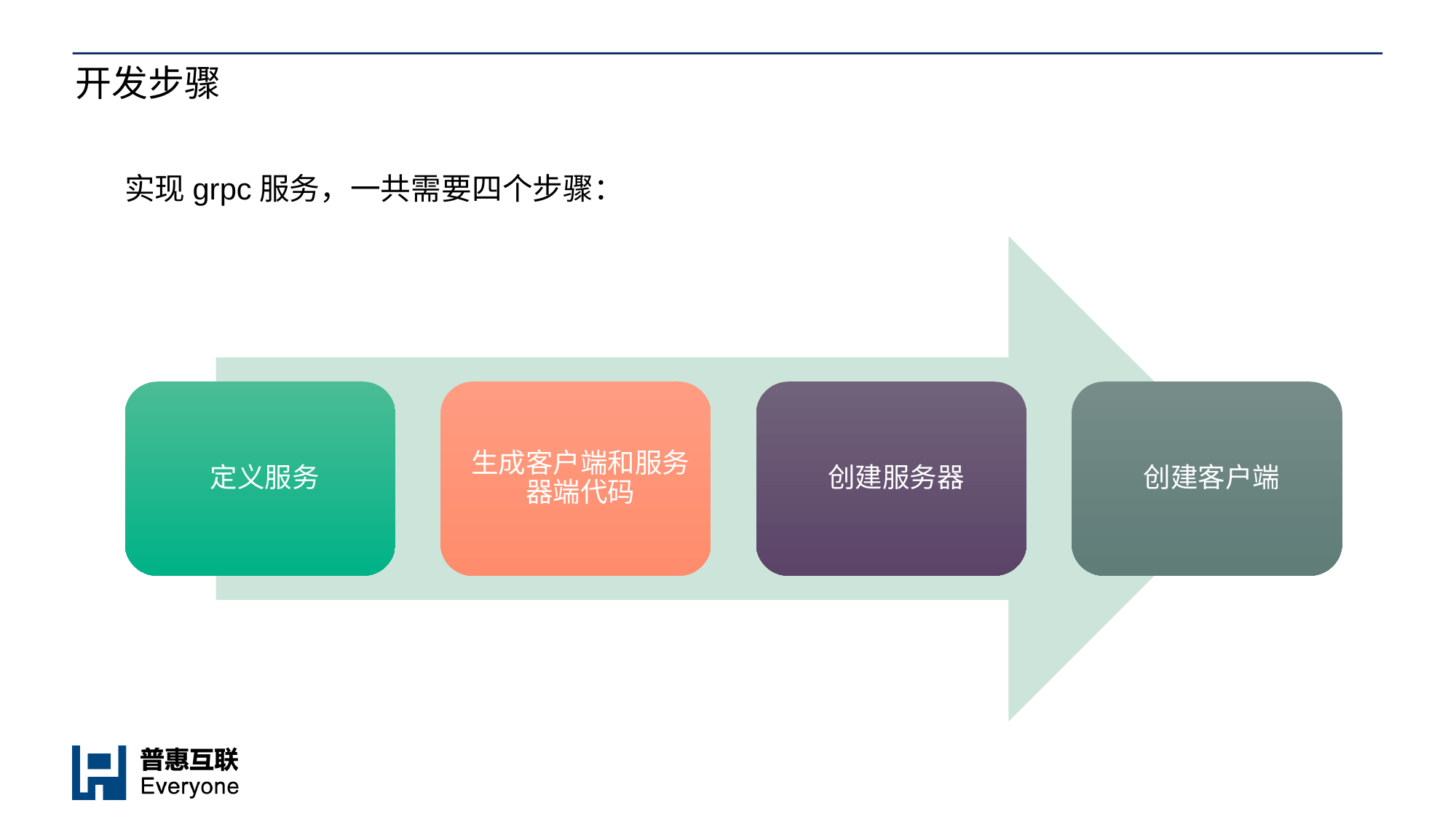

# 开发步骤
实现grpc服务，一共需要四个步骤：

定义服务
生成客户端和服务器端代码
创建服务器
创建客户端